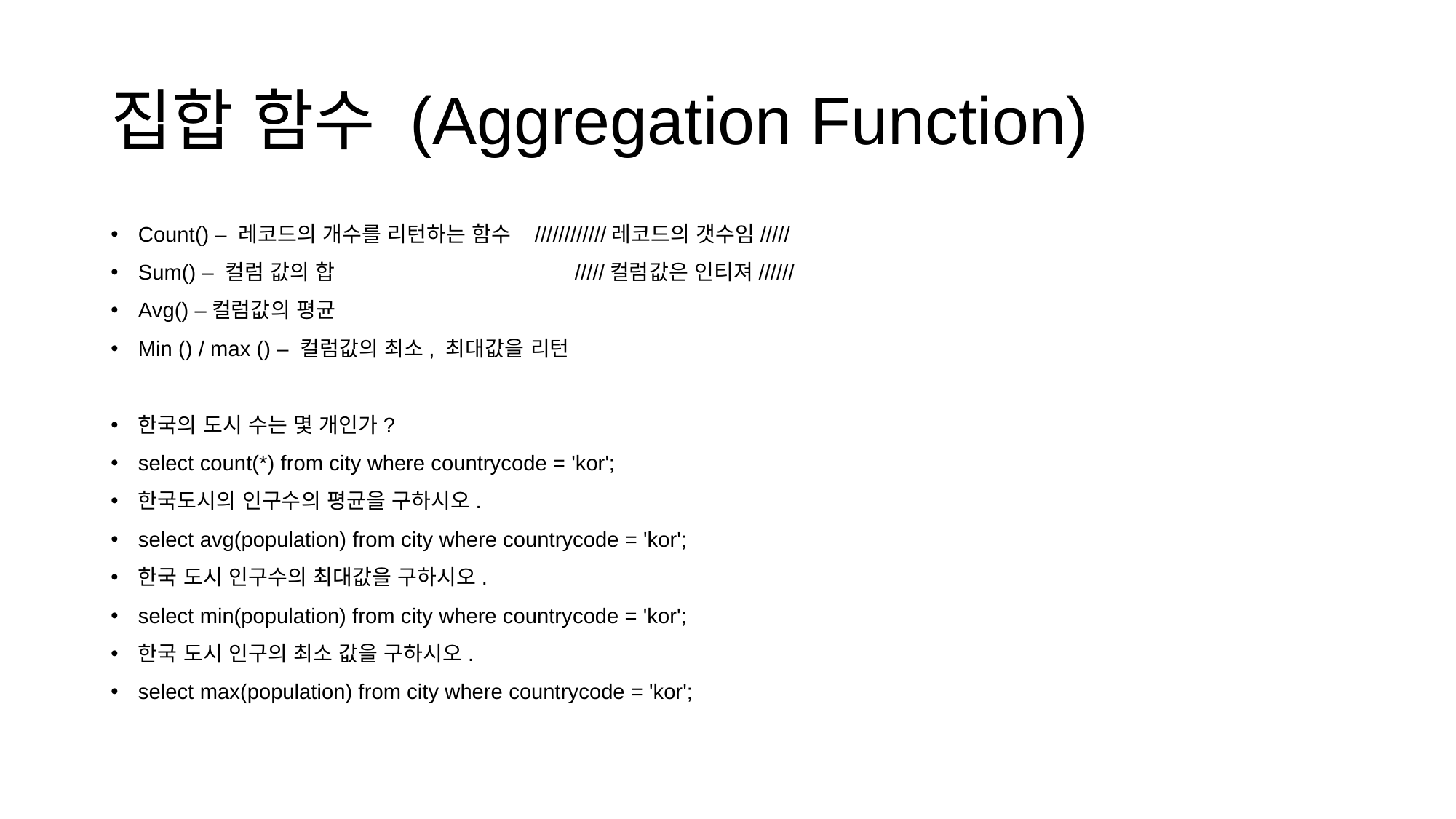

# 집합 함수 (Aggregation Function)
Count() – 레코드의 개수를 리턴하는 함수   ////////////레코드의 갯수임/////
Sum() – 컬럼 값의 합 			/////컬럼값은 인티져//////
Avg() –컬럼값의 평균
Min () / max () – 컬럼값의 최소, 최대값을 리턴

한국의 도시 수는 몇 개인가?
select count(*) from city where countrycode = 'kor';
한국도시의 인구수의 평균을 구하시오.
select avg(population) from city where countrycode = 'kor';
한국 도시 인구수의 최대값을 구하시오.
select min(population) from city where countrycode = 'kor';
한국 도시 인구의 최소 값을 구하시오.
select max(population) from city where countrycode = 'kor';